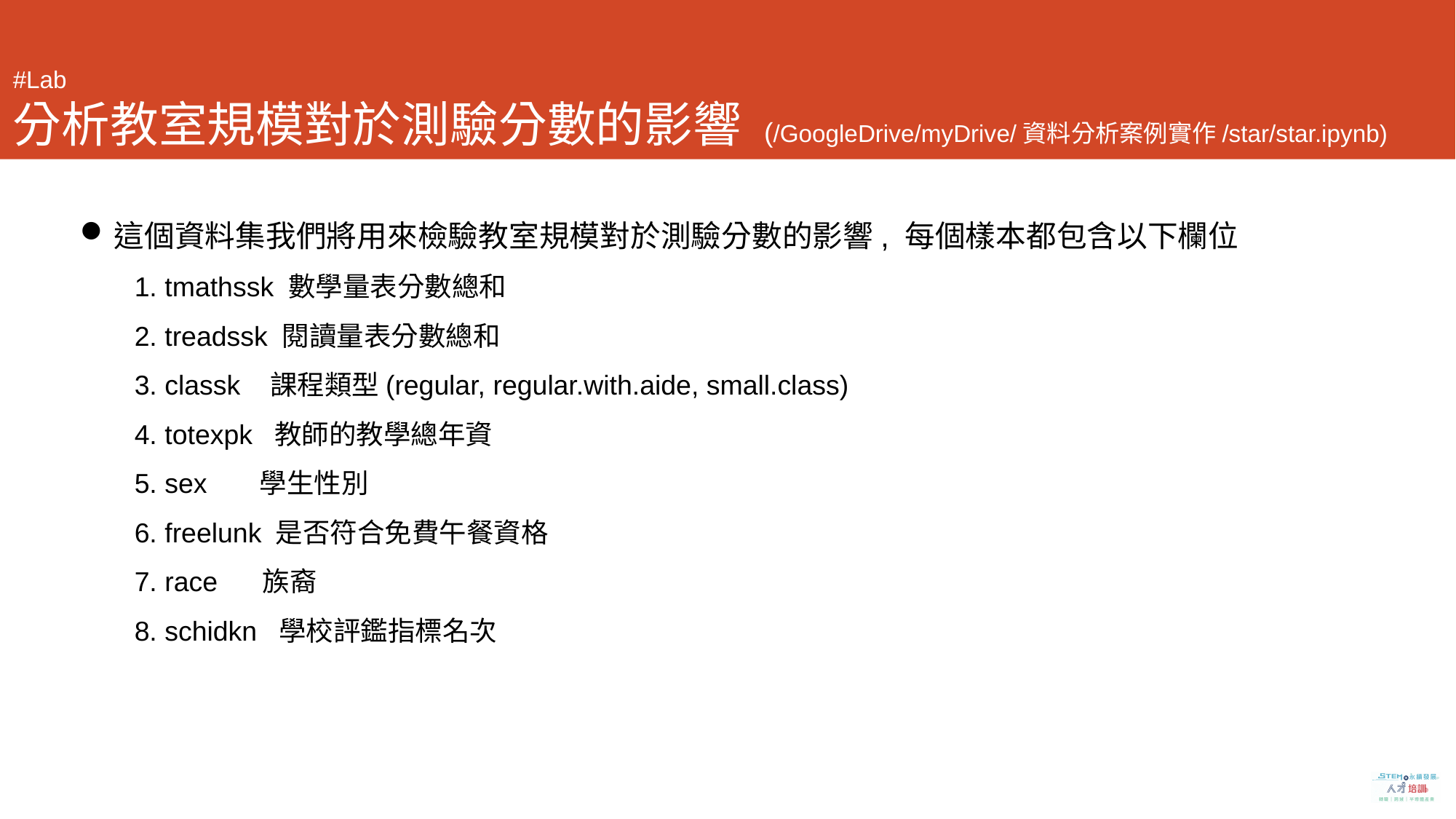

# #Lab 分析教室規模對於測驗分數的影響 (/GoogleDrive/myDrive/資料分析案例實作/star/star.ipynb)
這個資料集我們將用來檢驗教室規模對於測驗分數的影響, 每個樣本都包含以下欄位
1. tmathssk 數學量表分數總和
2. treadssk 閱讀量表分數總和
3. classk   課程類型(regular, regular.with.aide, small.class)
4. totexpk  教師的教學總年資
5. sex      學生性別
6. freelunk 是否符合免費午餐資格
7. race     族裔
8. schidkn  學校評鑑指標名次